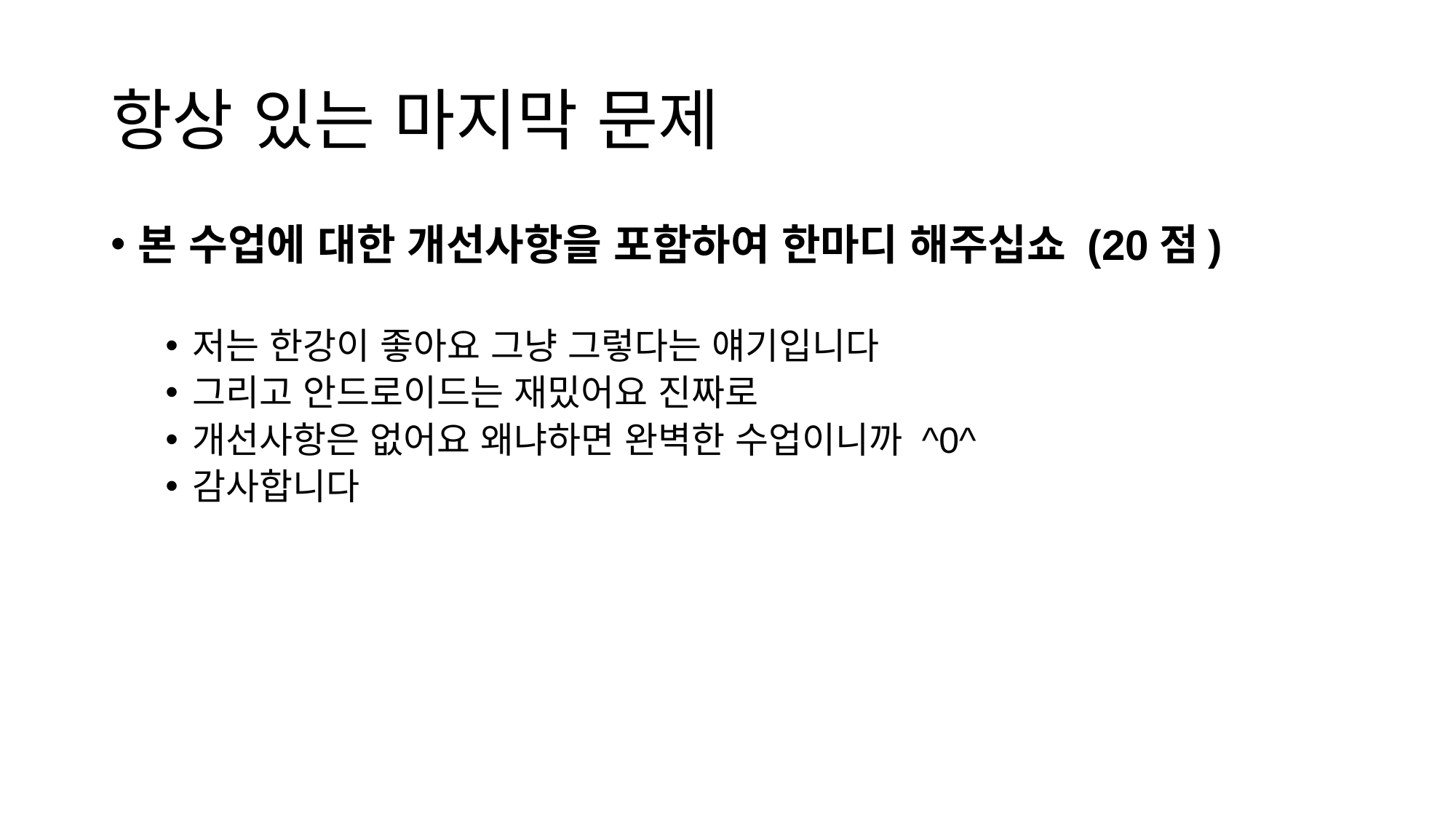

# 항상 있는 마지막 문제
본 수업에 대한 개선사항을 포함하여 한마디 해주십쇼 (20점)
저는 한강이 좋아요 그냥 그렇다는 얘기입니다
그리고 안드로이드는 재밌어요 진짜로
개선사항은 없어요 왜냐하면 완벽한 수업이니까 ^0^
감사합니다